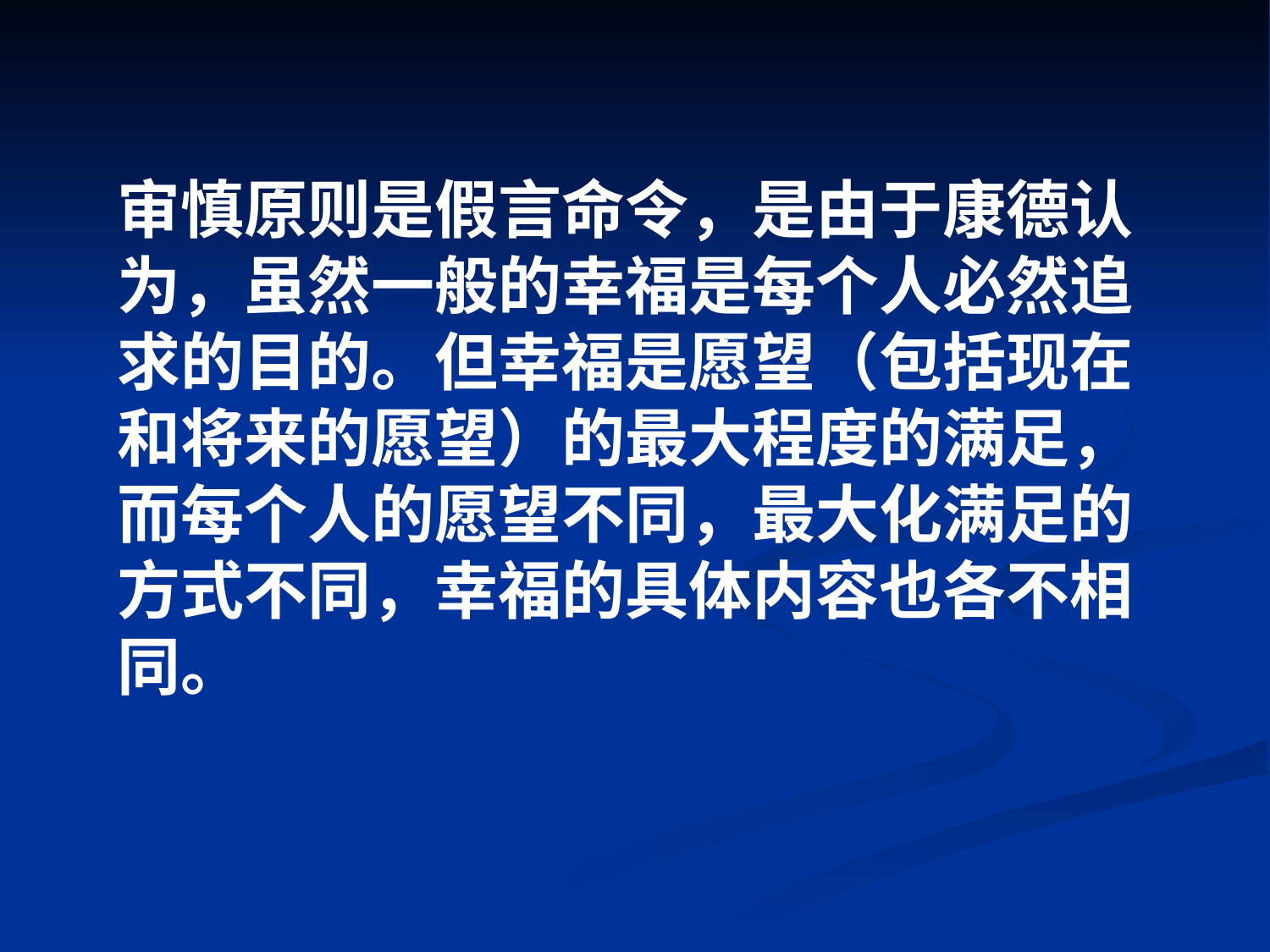

审慎原则是假言命令，是由于康德认为，虽然一般的幸福是每个人必然追求的目的。但幸福是愿望（包括现在和将来的愿望）的最大程度的满足，而每个人的愿望不同，最大化满足的方式不同，幸福的具体内容也各不相同。